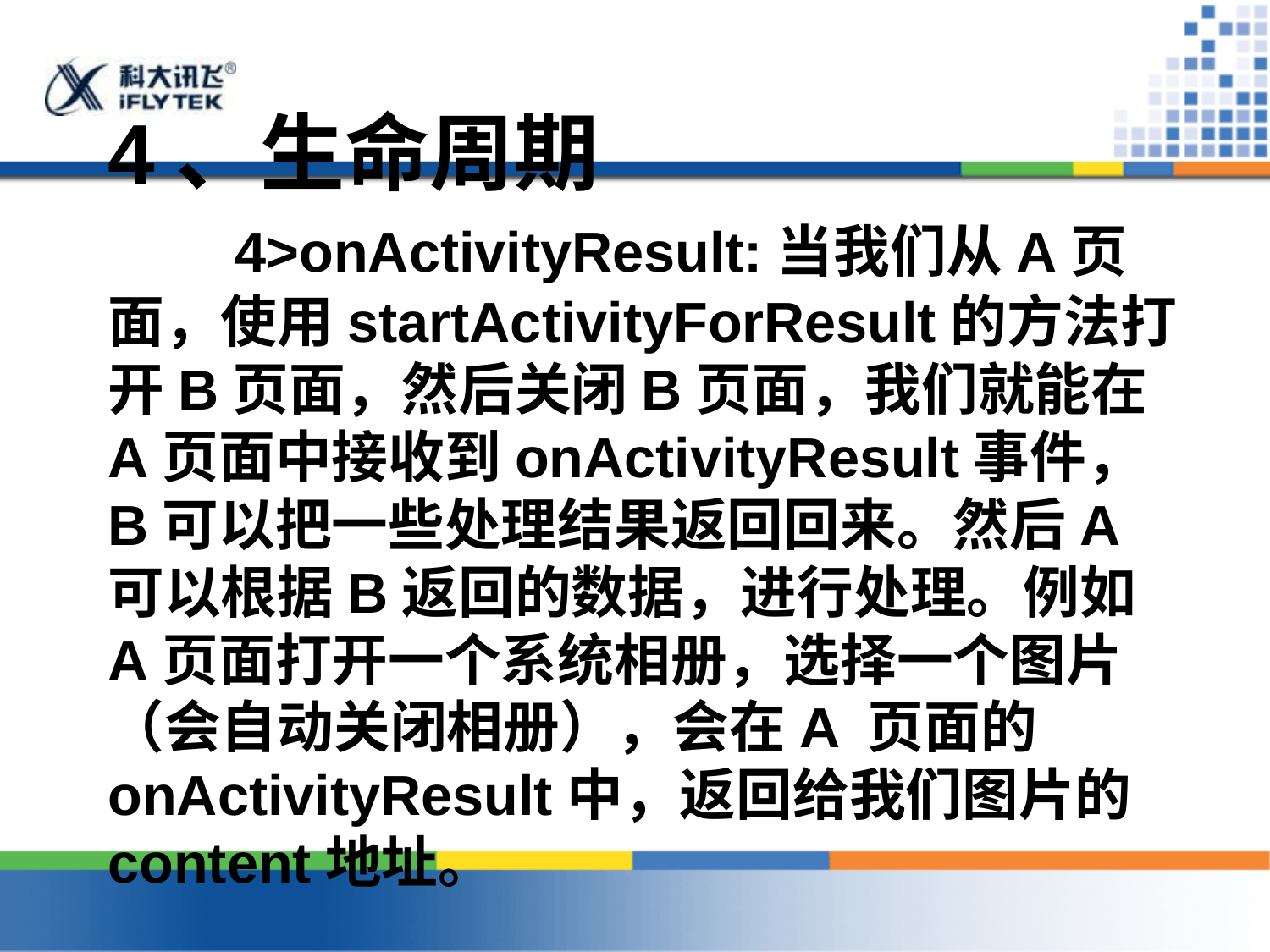

# 4、生命周期 4>onActivityResult:当我们从A页面，使用startActivityForResult的方法打开B页面，然后关闭B页面，我们就能在A页面中接收到onActivityResult事件，B可以把一些处理结果返回回来。然后A可以根据B返回的数据，进行处理。例如A页面打开一个系统相册，选择一个图片（会自动关闭相册），会在A 页面的onActivityResult中，返回给我们图片的content地址。